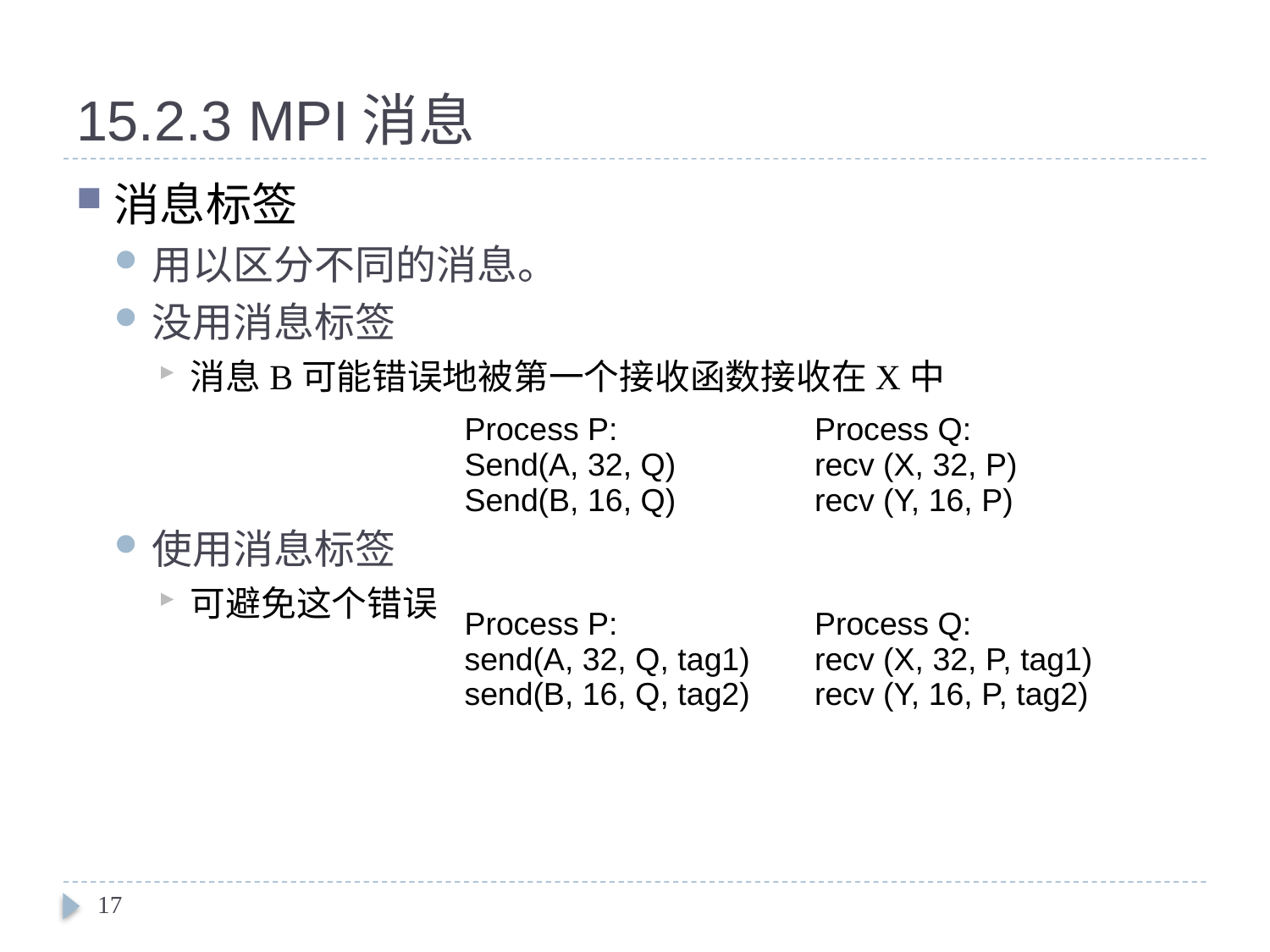

# 15.2.3 MPI消息
消息标签
用以区分不同的消息。
没用消息标签
消息B可能错误地被第一个接收函数接收在X中

使用消息标签
可避免这个错误
| Process P: Send(A, 32, Q) Send(B, 16, Q) | Process Q: recv (X, 32, P) recv (Y, 16, P) |
| --- | --- |
| Process P: send(A, 32, Q, tag1) send(B, 16, Q, tag2) | Process Q: recv (X, 32, P, tag1) recv (Y, 16, P, tag2) |
| --- | --- |
17